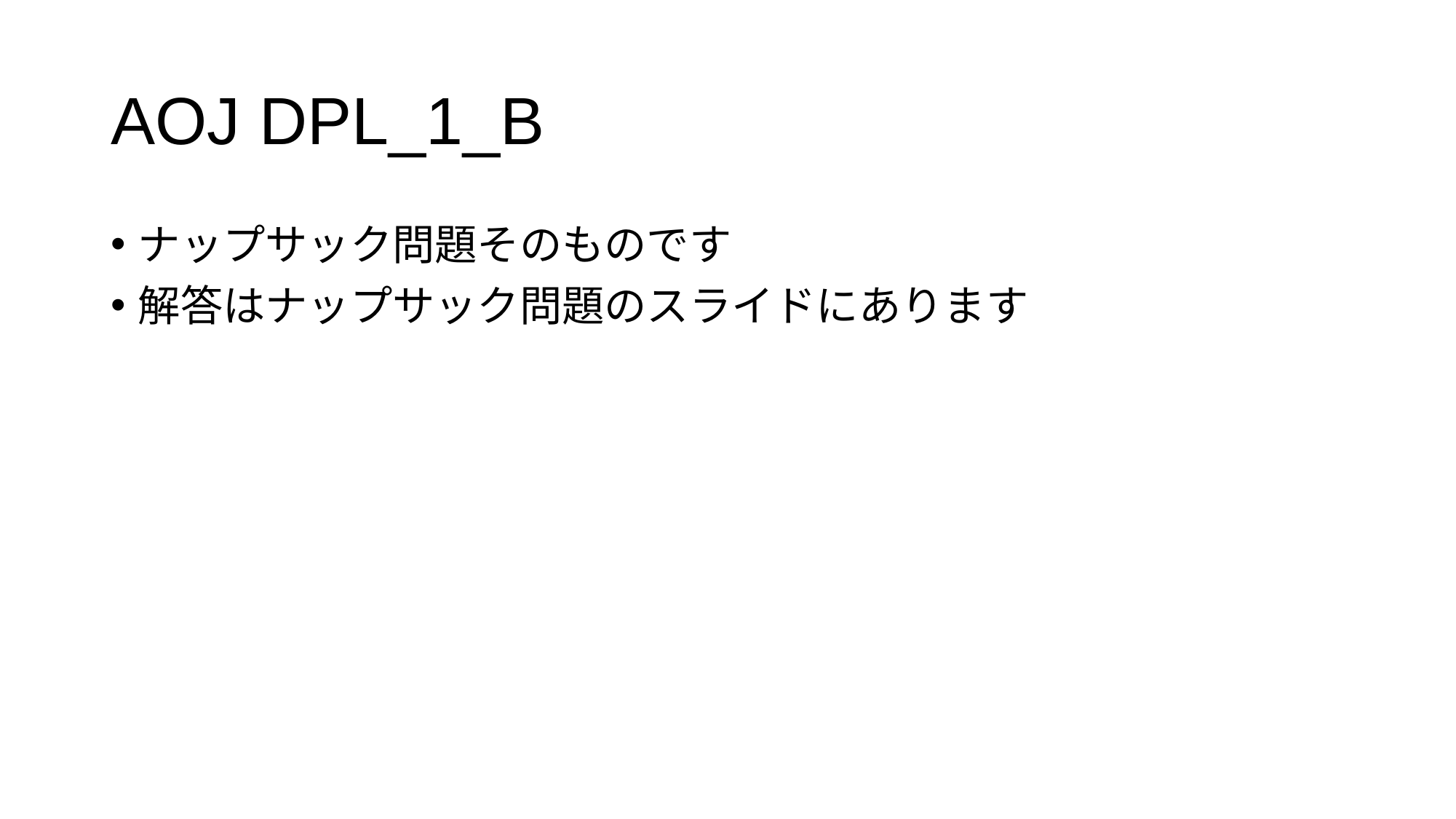

# AOJ DPL_1_B
ナップサック問題そのものです
解答はナップサック問題のスライドにあります